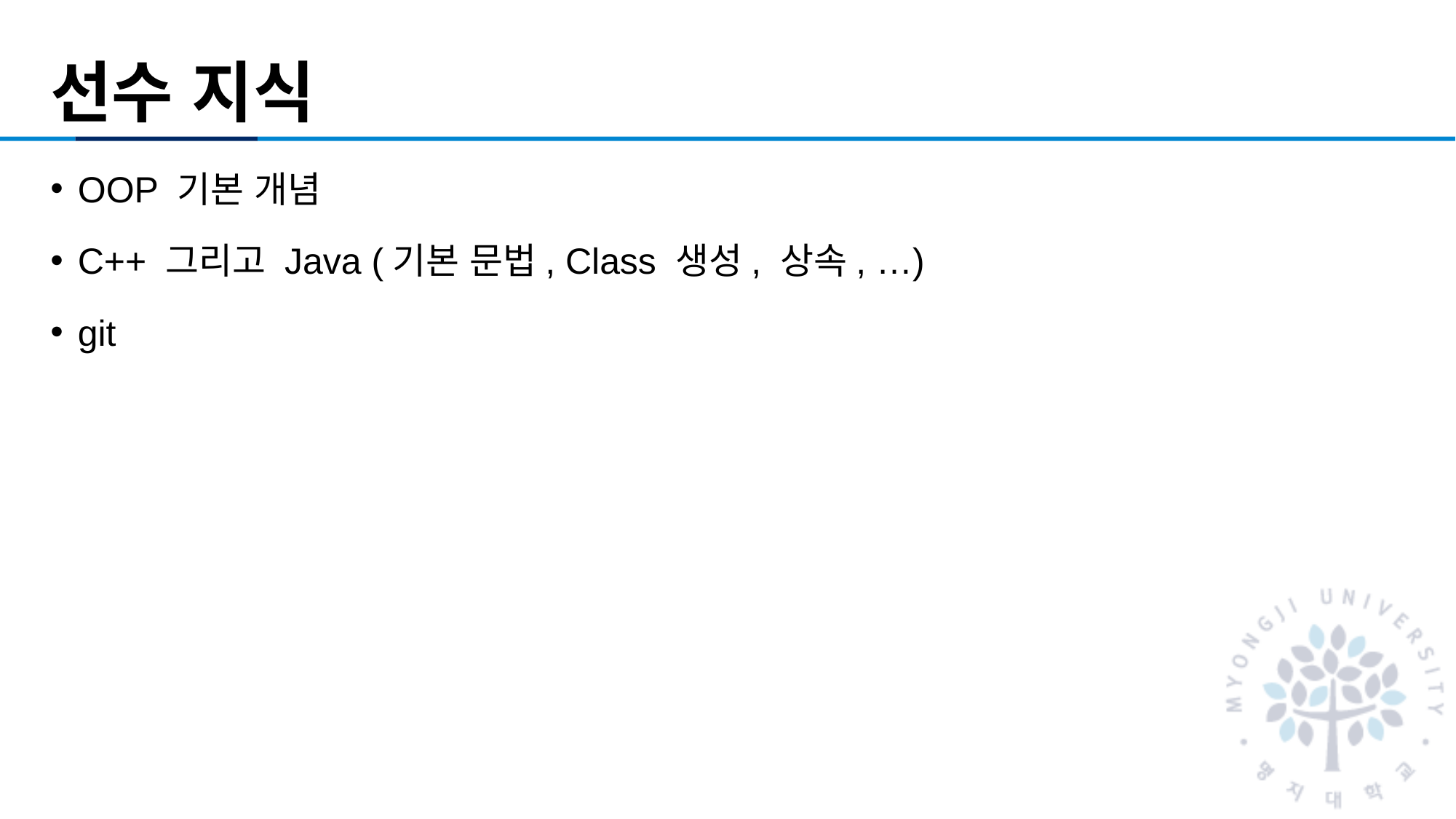

# 선수 지식
OOP 기본 개념
C++ 그리고 Java (기본 문법, Class 생성, 상속, …)
git